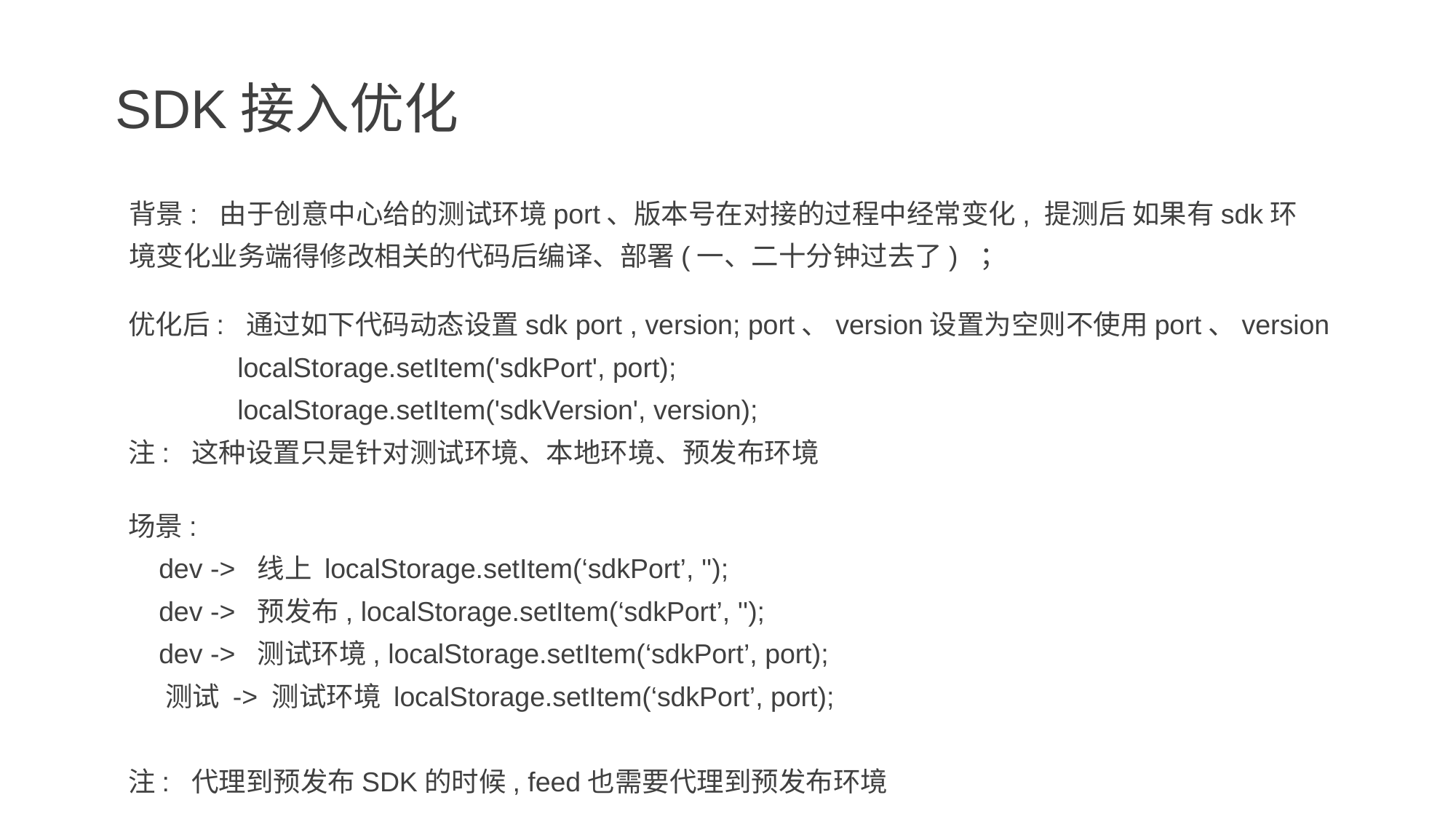

SDK接入优化
背景:  由于创意中心给的测试环境port、版本号在对接的过程中经常变化, 提测后 如果有sdk环境变化业务端得修改相关的代码后编译、部署(一、二十分钟过去了)  ；
优化后:  通过如下代码动态设置sdk port , version; port、version设置为空则不使用port、version
	localStorage.setItem('sdkPort', port);
	localStorage.setItem('sdkVersion', version);
注:  这种设置只是针对测试环境、本地环境、预发布环境
场景:
    dev ->  线上 localStorage.setItem(‘sdkPort’, '');
    dev ->  预发布, localStorage.setItem(‘sdkPort’, '');
    dev ->  测试环境, localStorage.setItem(‘sdkPort’, port);
    测试 -> 测试环境 localStorage.setItem(‘sdkPort’, port);

注:  代理到预发布SDK的时候, feed也需要代理到预发布环境